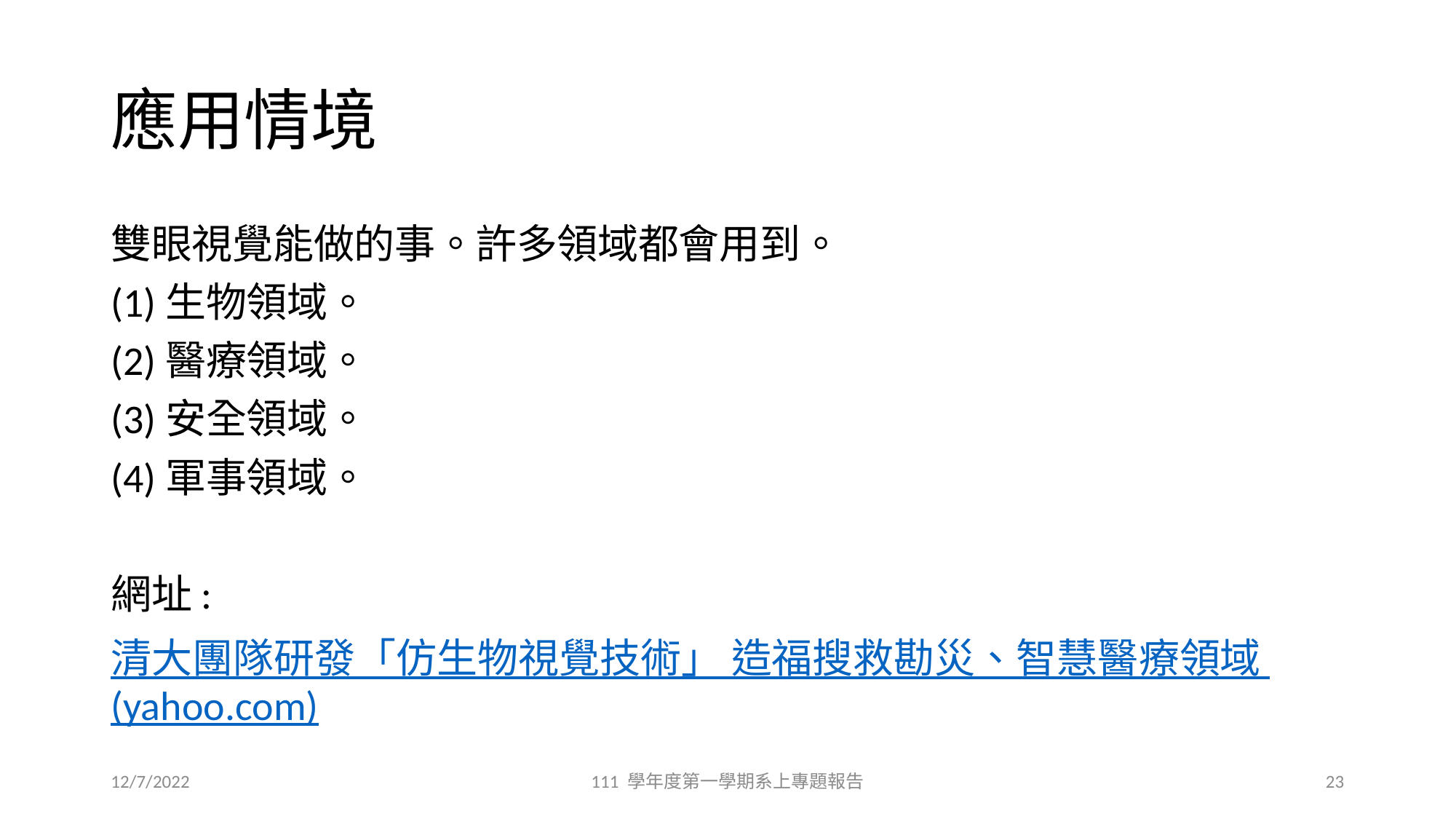

# 應用情境
雙眼視覺能做的事。許多領域都會用到。
(1)生物領域。
(2)醫療領域。
(3)安全領域。
(4)軍事領域。

網址:
清大團隊研發「仿生物視覺技術」 造福搜救勘災、智慧醫療領域 (yahoo.com)

12/7/2022
111 學年度第一學期系上專題報告
23